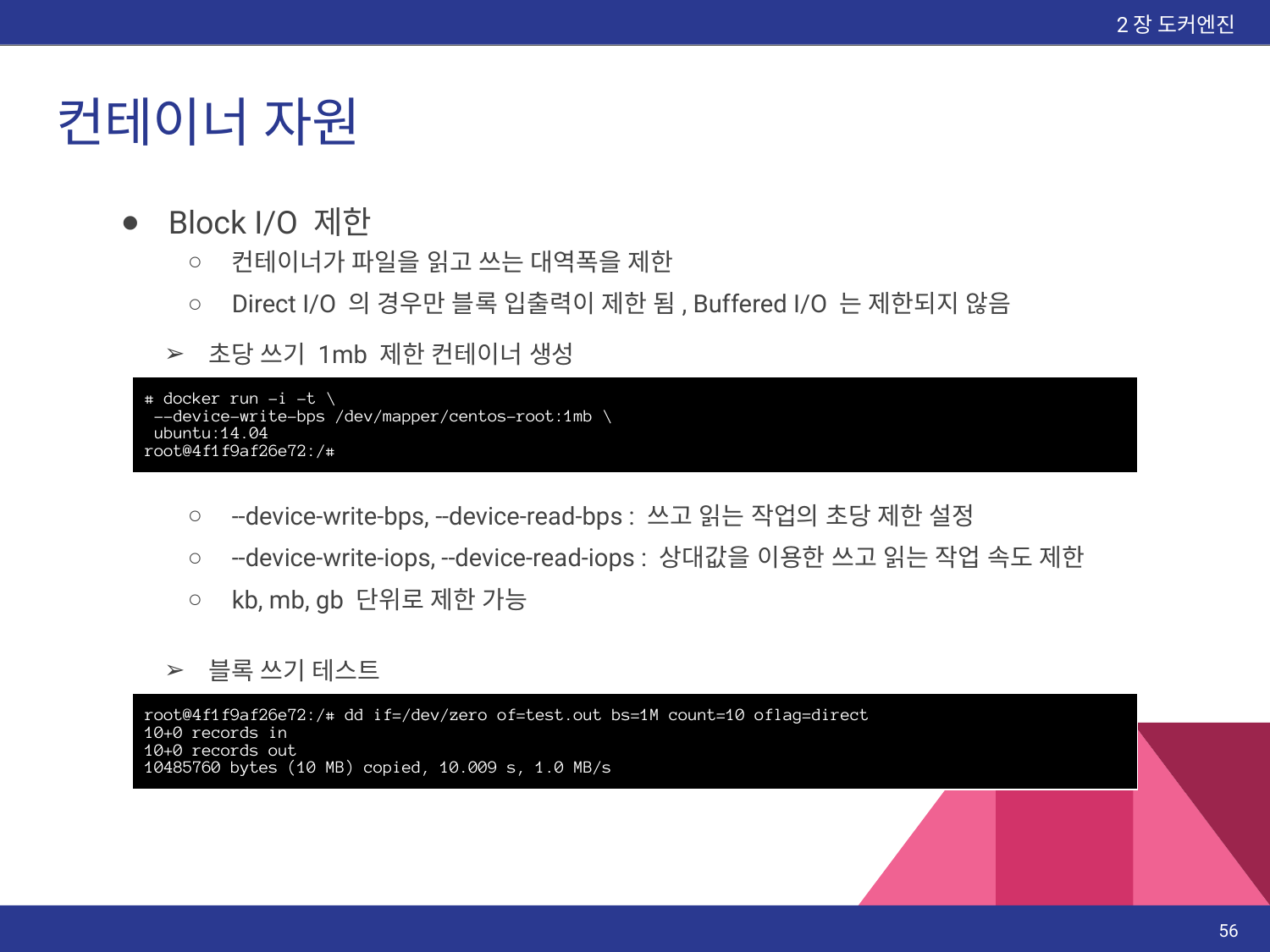

2장 도커엔진
# 컨테이너 자원
Block I/O 제한
컨테이너가 파일을 읽고 쓰는 대역폭을 제한
Direct I/O 의 경우만 블록 입출력이 제한 됨, Buffered I/O 는 제한되지 않음
초당 쓰기 1mb 제한 컨테이너 생성

| # docker run -i -t \ --device-write-bps /dev/mapper/centos-root:1mb \ ubuntu:14.04 root@4f1f9af26e72:/# |
| --- |
--device-write-bps, --device-read-bps : 쓰고 읽는 작업의 초당 제한 설정
--device-write-iops, --device-read-iops : 상대값을 이용한 쓰고 읽는 작업 속도 제한
kb, mb, gb 단위로 제한 가능
블록 쓰기 테스트

| root@4f1f9af26e72:/# dd if=/dev/zero of=test.out bs=1M count=10 oflag=direct 10+0 records in 10+0 records out 10485760 bytes (10 MB) copied, 10.009 s, 1.0 MB/s |
| --- |
56